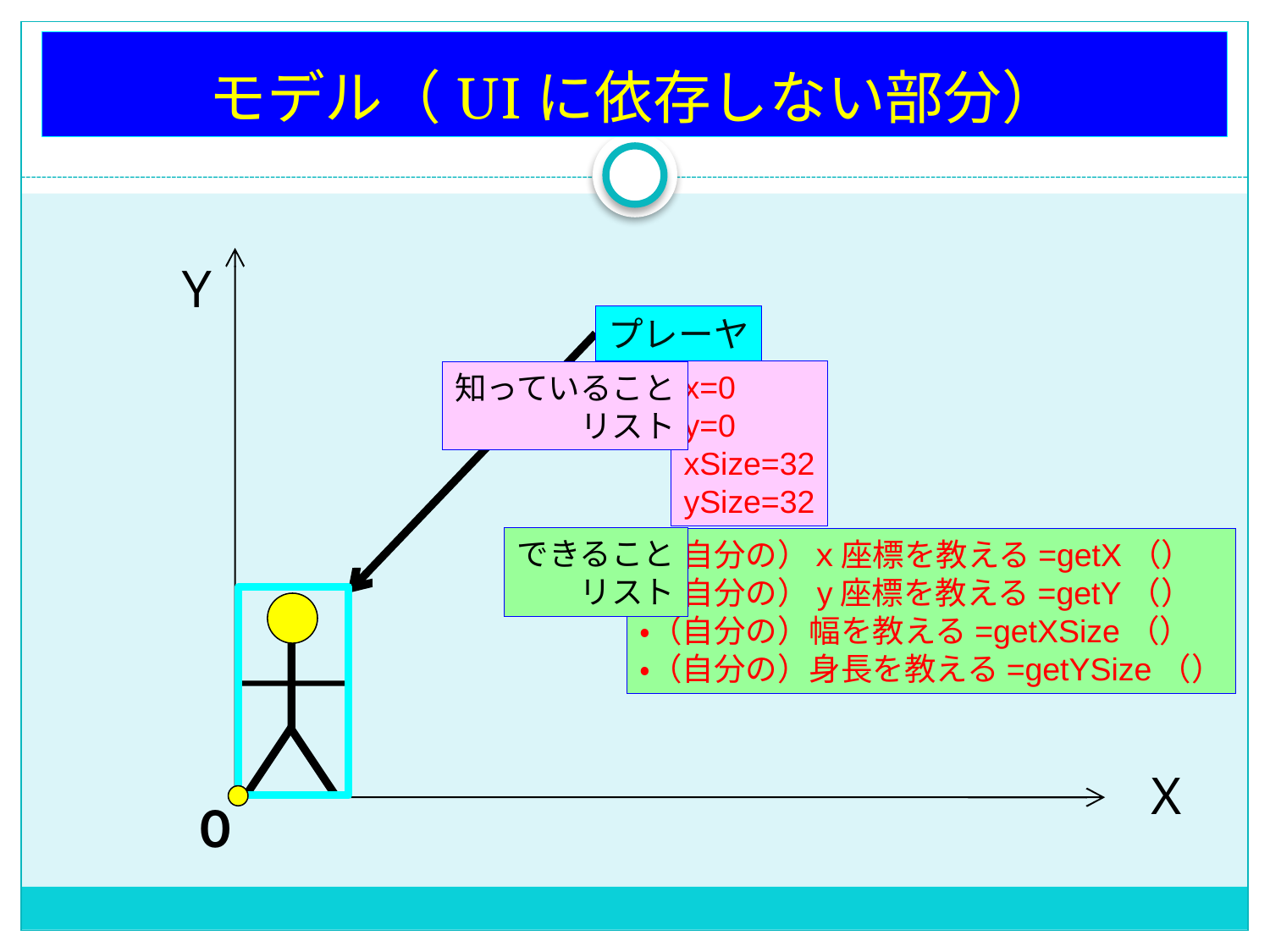

# モデル（UIに依存しない部分）

Ｙ
プレーヤ
x=0
y=0
xSize=32
ySize=32
知っていること
リスト
できること
リスト
・（自分の）ｘ座標を教える=getX（）
・（自分の）y座標を教える=getY（）
・（自分の）幅を教える=getXSize（）
・（自分の）身長を教える=getYSize（）

Ｘ

０